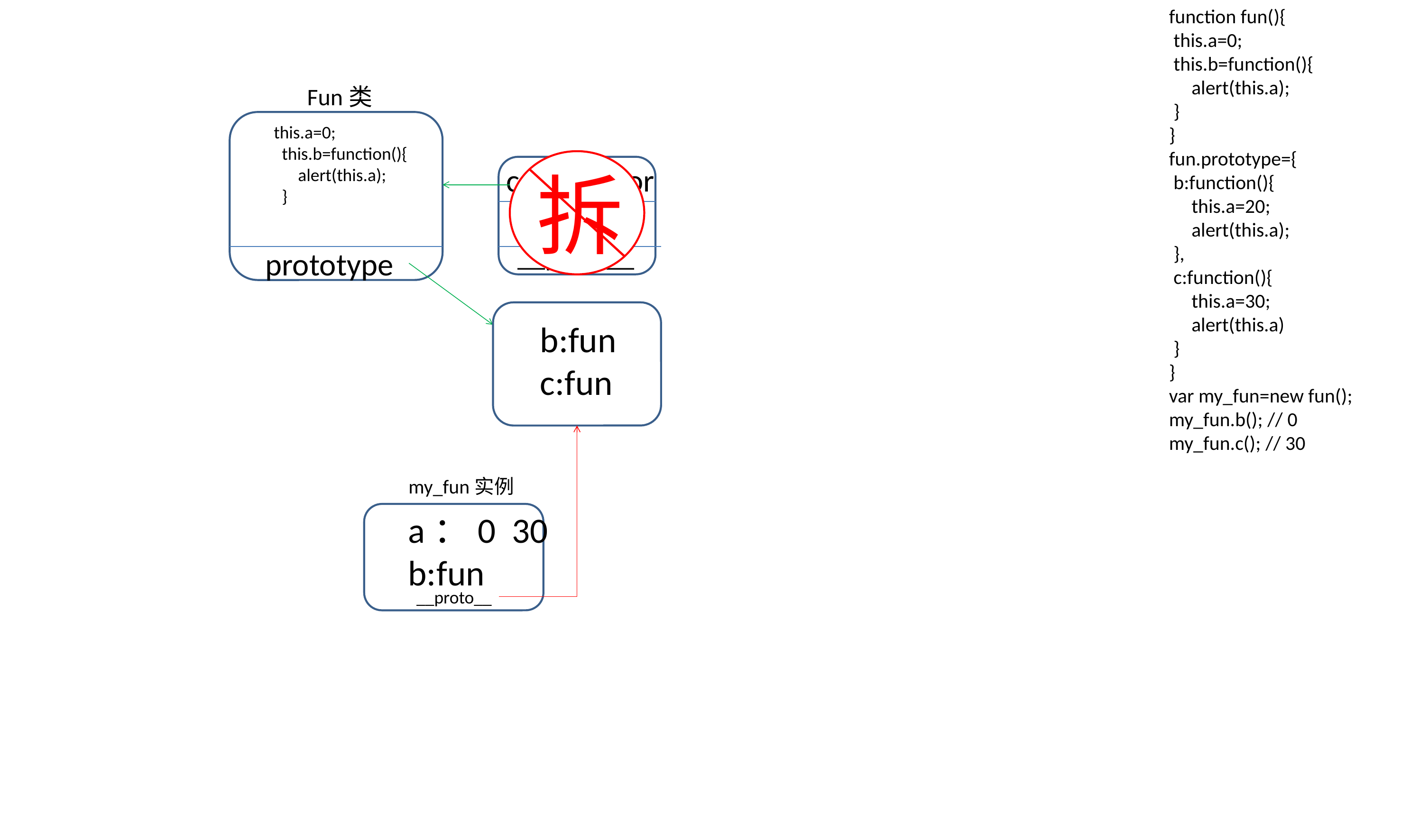

function fun(){
    this.a=0;
    this.b=function(){
        alert(this.a);
    }
   }
   fun.prototype={
    b:function(){
        this.a=20;
        alert(this.a);
    },
    c:function(){
        this.a=30;
        alert(this.a)
    }
   }
   var my_fun=new fun();
   my_fun.b(); // 0
   my_fun.c(); // 30

Fun类

  this.a=0;
    this.b=function(){
        alert(this.a);
    }

拆

constructor
__proto__
prototype

b:fun
c:fun
my_fun实例

a：0  30
b:fun
__proto__